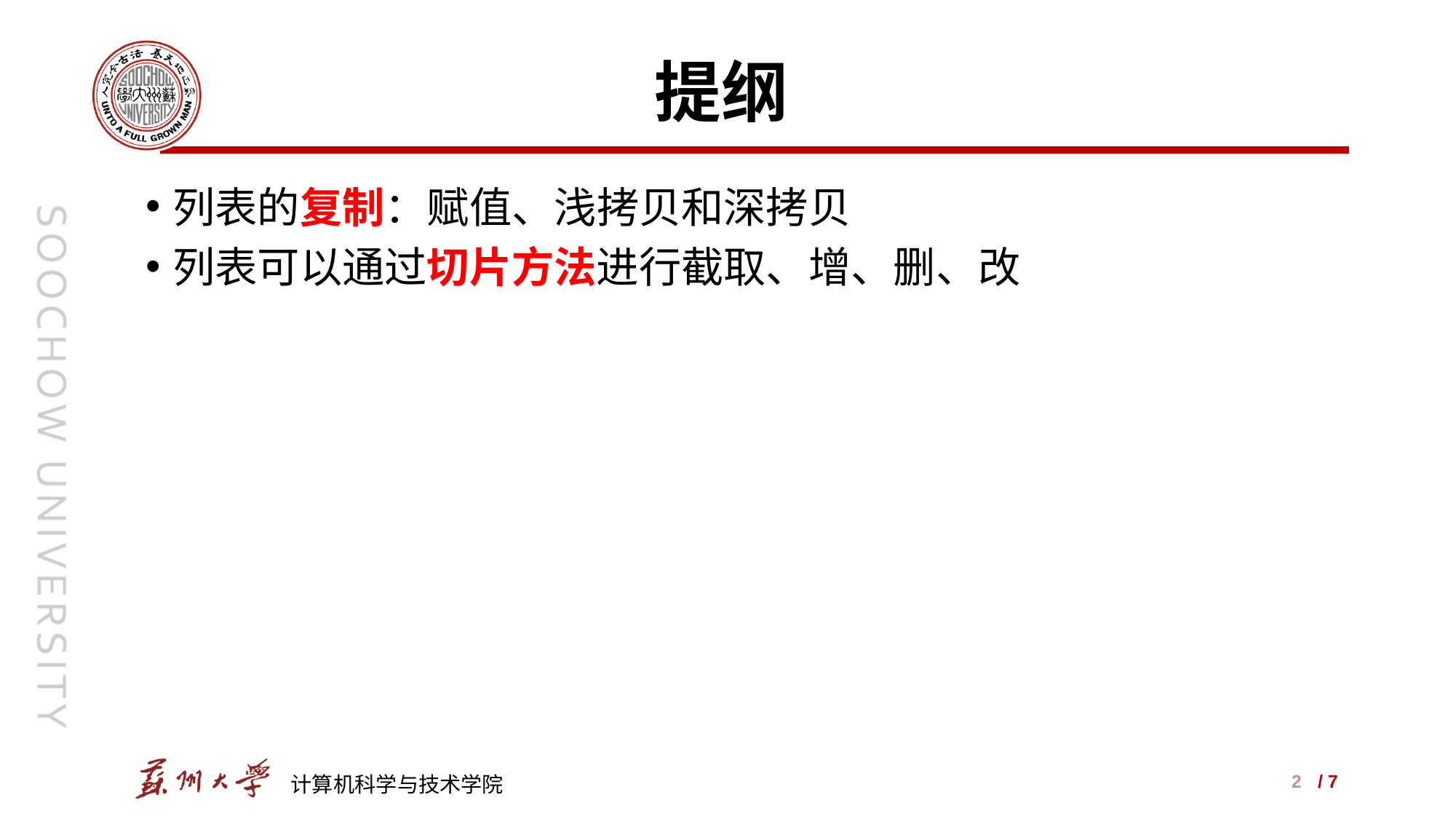

# 提纲
列表的复制：赋值、浅拷贝和深拷贝
列表可以通过切片方法进行截取、增、删、改
2